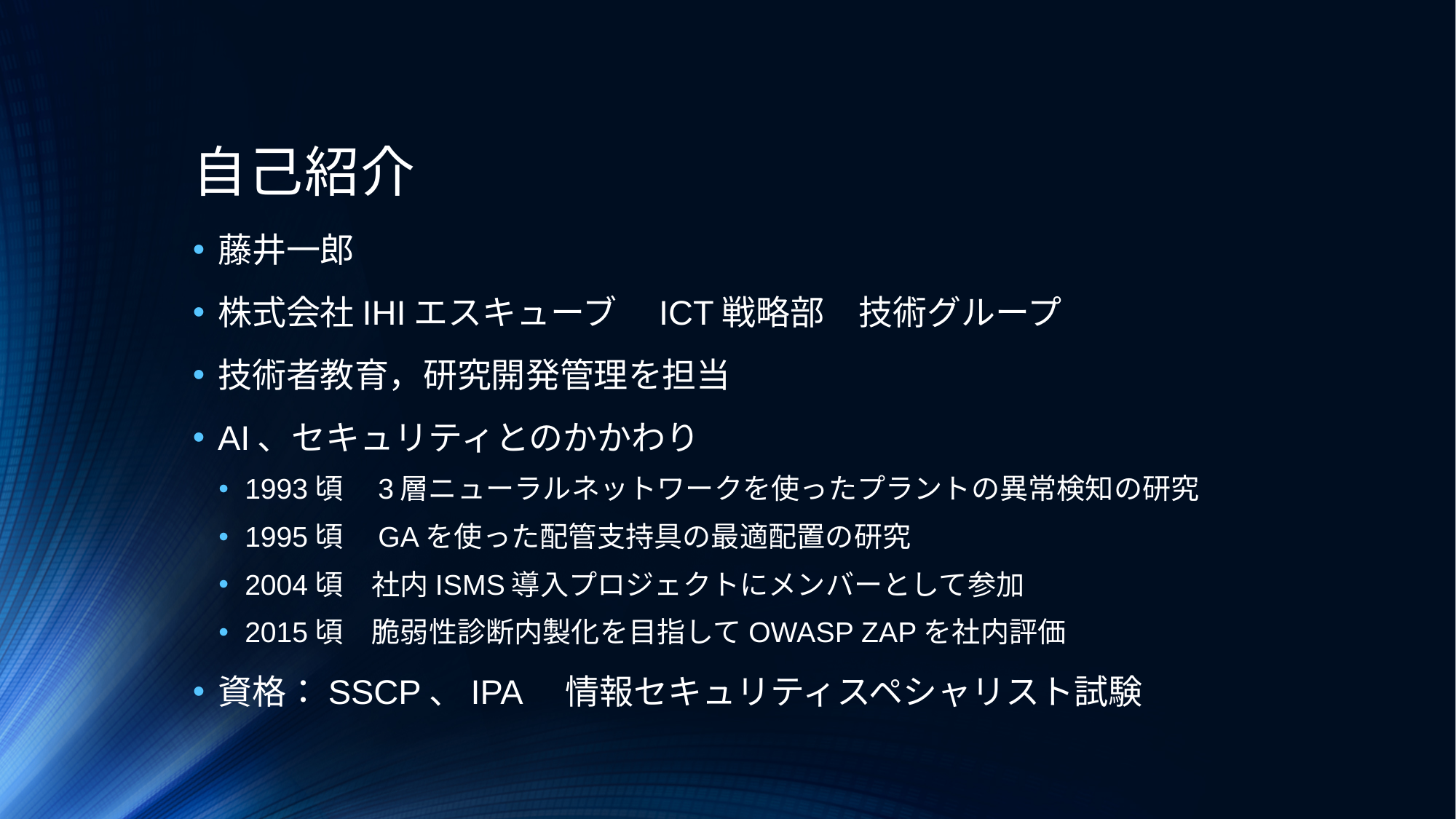

# 自己紹介
藤井一郎
株式会社IHIエスキューブ　ICT戦略部　技術グループ
技術者教育，研究開発管理を担当
AI、セキュリティとのかかわり
1993頃　3層ニューラルネットワークを使ったプラントの異常検知の研究
1995頃　GAを使った配管支持具の最適配置の研究
2004頃　社内ISMS導入プロジェクトにメンバーとして参加
2015頃　脆弱性診断内製化を目指してOWASP ZAPを社内評価
資格：SSCP、IPA　情報セキュリティスペシャリスト試験